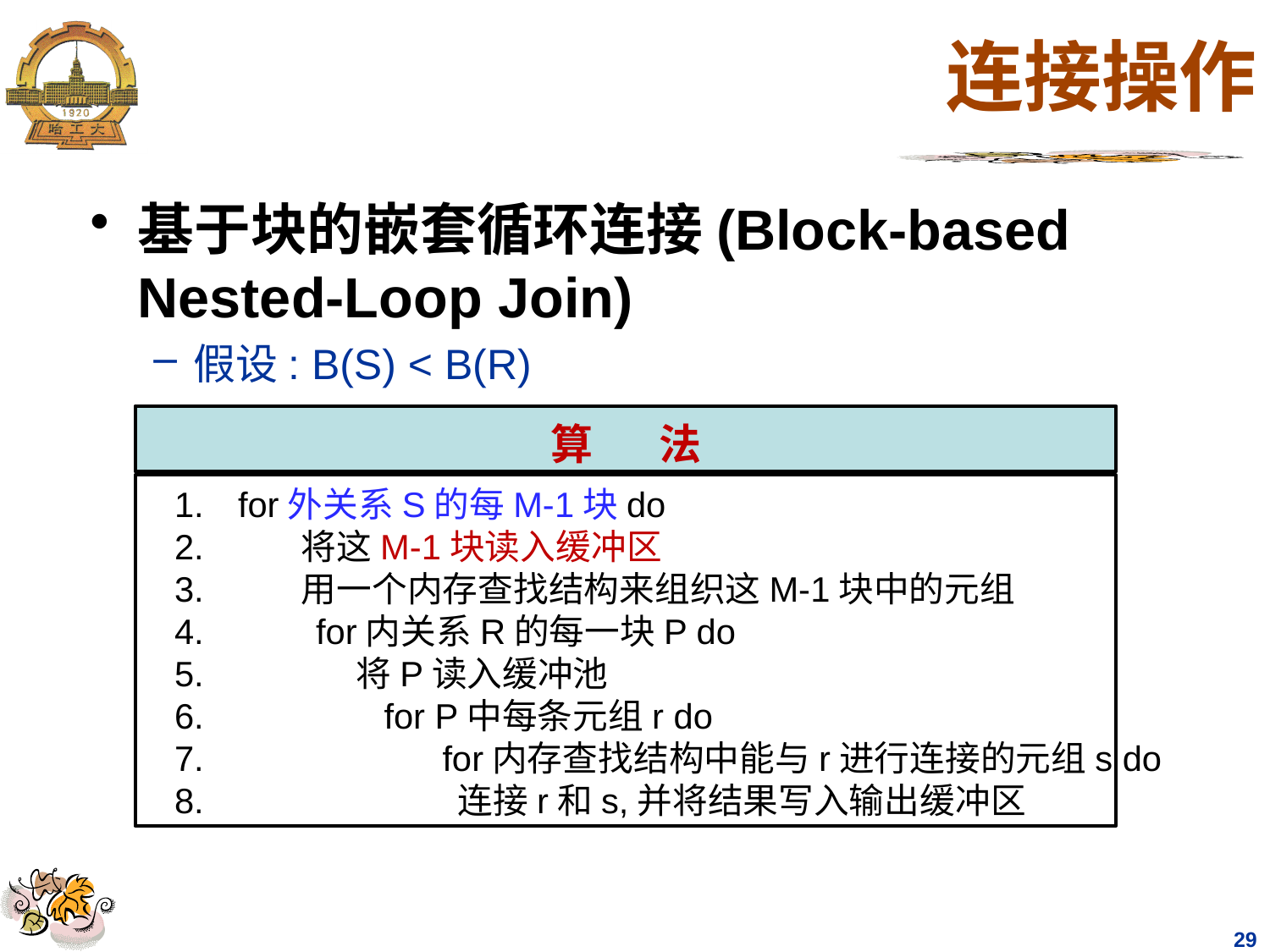

# 连接操作
基于块的嵌套循环连接(Block-based Nested-Loop Join)
假设: B(S) < B(R)

算       法

for外关系S的每M-1块do
       将这M-1块读入缓冲区
       用一个内存查找结构来组织这M-1块中的元组
        for内关系R的每一块P do
              将P读入缓冲池
               for P中每条元组r do
                     for内存查找结构中能与r进行连接的元组s do
                           连接r和s,并将结果写入输出缓冲区

29